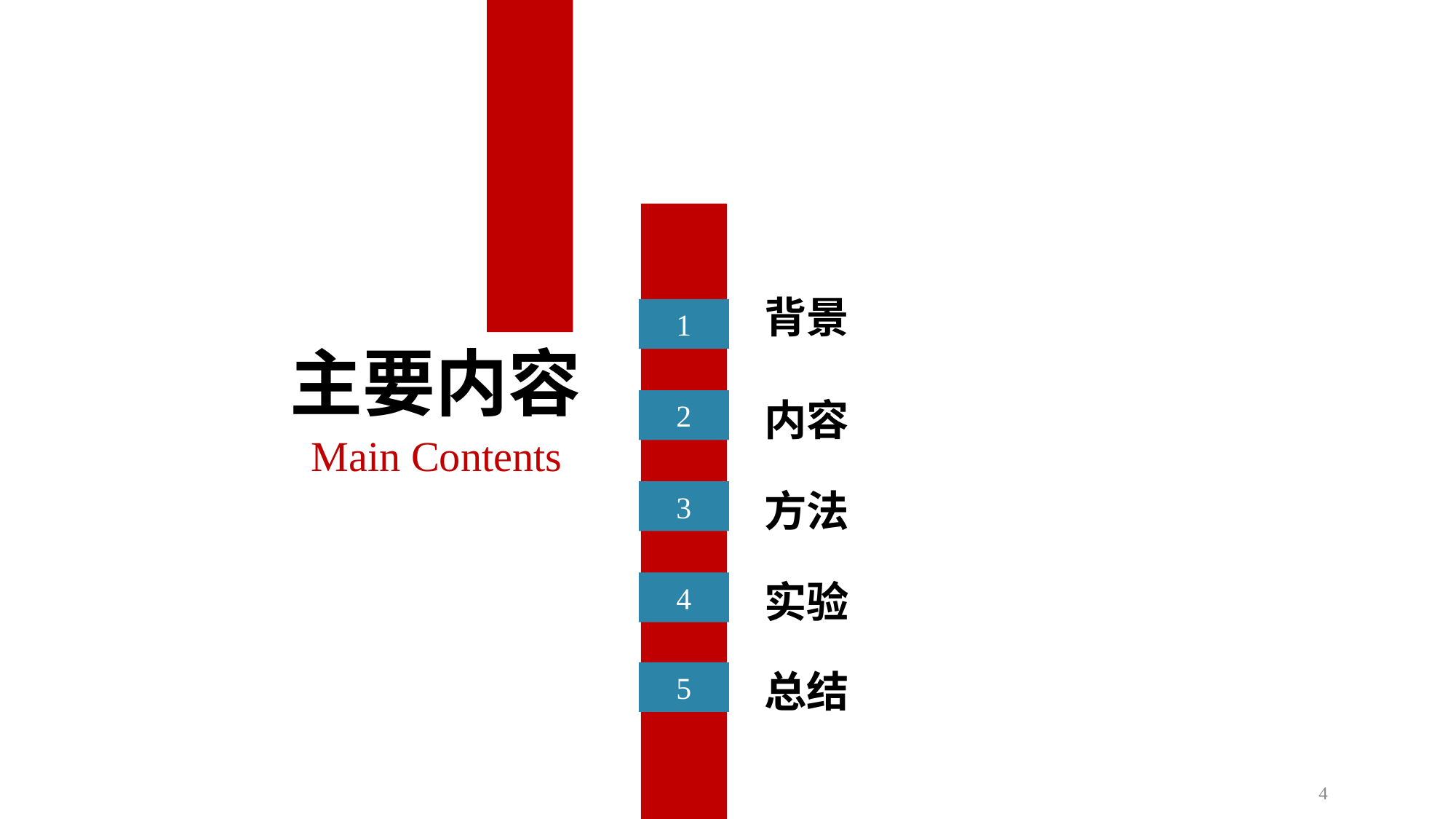

背景
1
主要内容
内容
2
Main Contents
方法
3
实验
4
总结
5
4